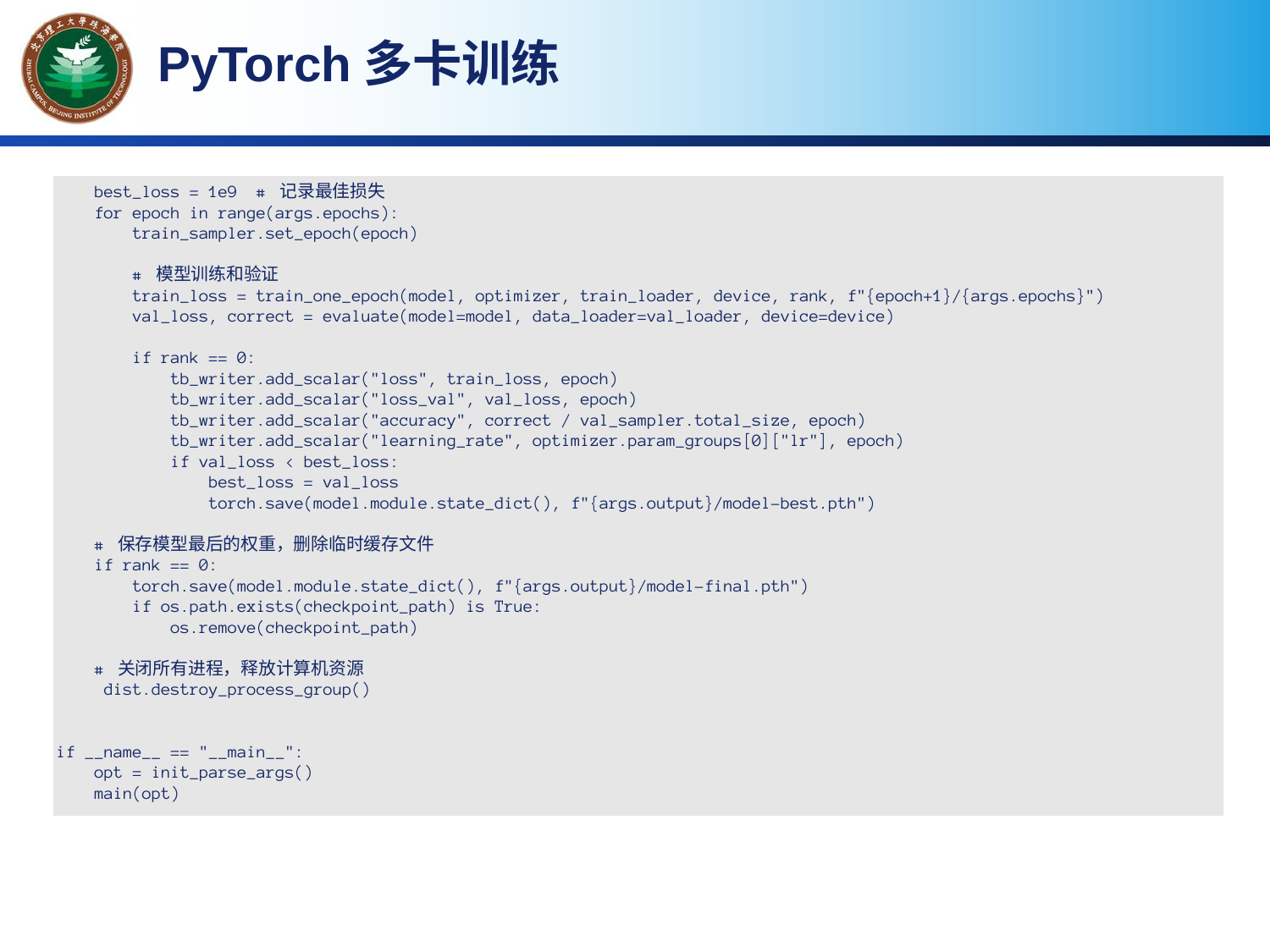

PyTorch多卡训练
    best_loss = 1e9  # 记录最佳损失
    for epoch in range(args.epochs):
        train_sampler.set_epoch(epoch)

        # 模型训练和验证
        train_loss = train_one_epoch(model, optimizer, train_loader, device, rank, f"{epoch+1}/{args.epochs}")
        val_loss, correct = evaluate(model=model, data_loader=val_loader, device=device)

        if rank == 0:
            tb_writer.add_scalar("loss", train_loss, epoch)
            tb_writer.add_scalar("loss_val", val_loss, epoch)
            tb_writer.add_scalar("accuracy", correct / val_sampler.total_size, epoch)
            tb_writer.add_scalar("learning_rate", optimizer.param_groups[0]["lr"], epoch)
            if val_loss < best_loss:
                best_loss = val_loss
                torch.save(model.module.state_dict(), f"{args.output}/model-best.pth")

    # 保存模型最后的权重，删除临时缓存文件
    if rank == 0:
        torch.save(model.module.state_dict(), f"{args.output}/model-final.pth")
        if os.path.exists(checkpoint_path) is True:
            os.remove(checkpoint_path)

    # 关闭所有进程，释放计算机资源
     dist.destroy_process_group()

if __name__ == "__main__":
    opt = init_parse_args()
    main(opt)